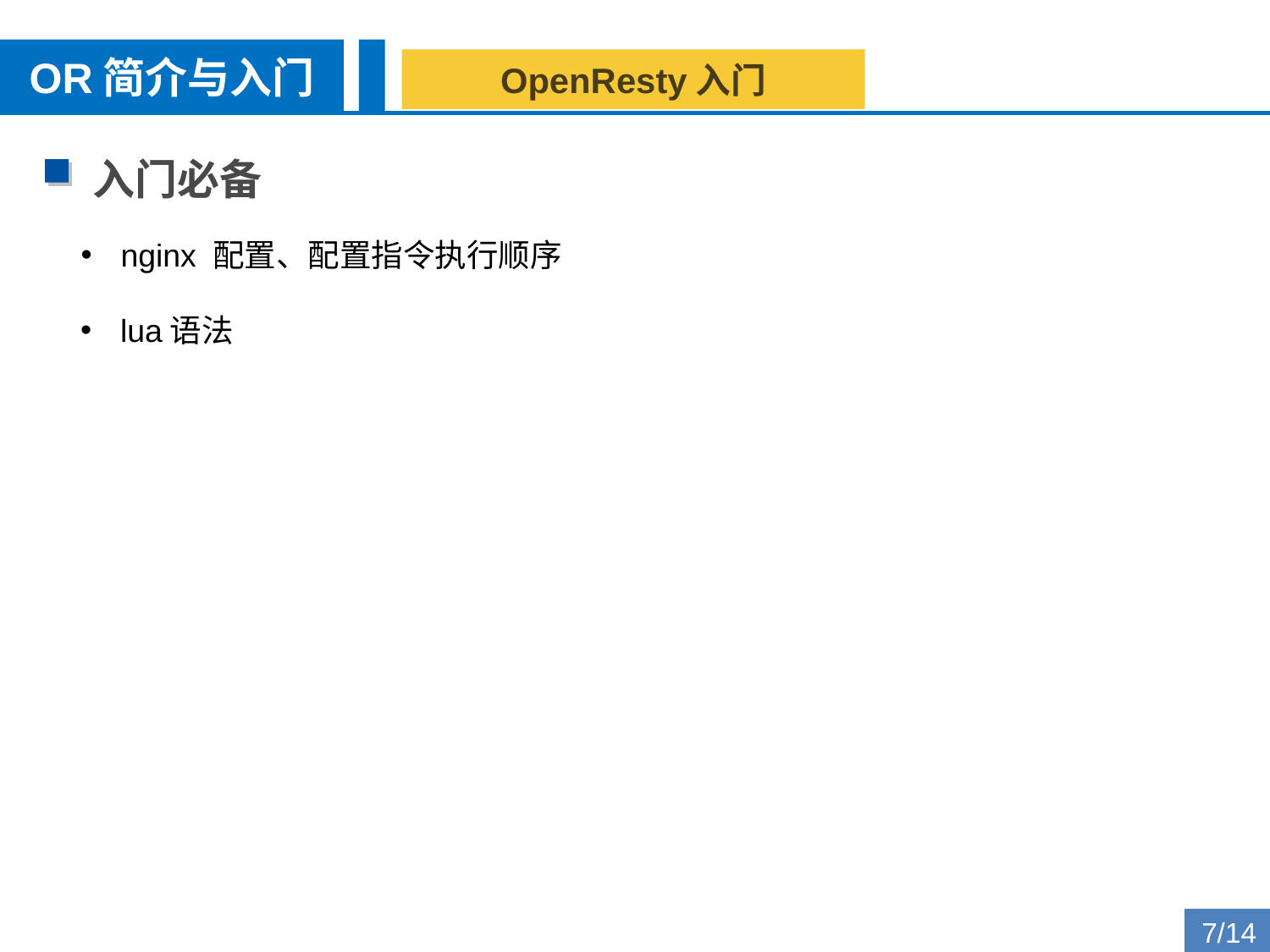

OR简介与入门

OpenResty入门
入门必备

nginx 配置、配置指令执行顺序
lua语法
7/14